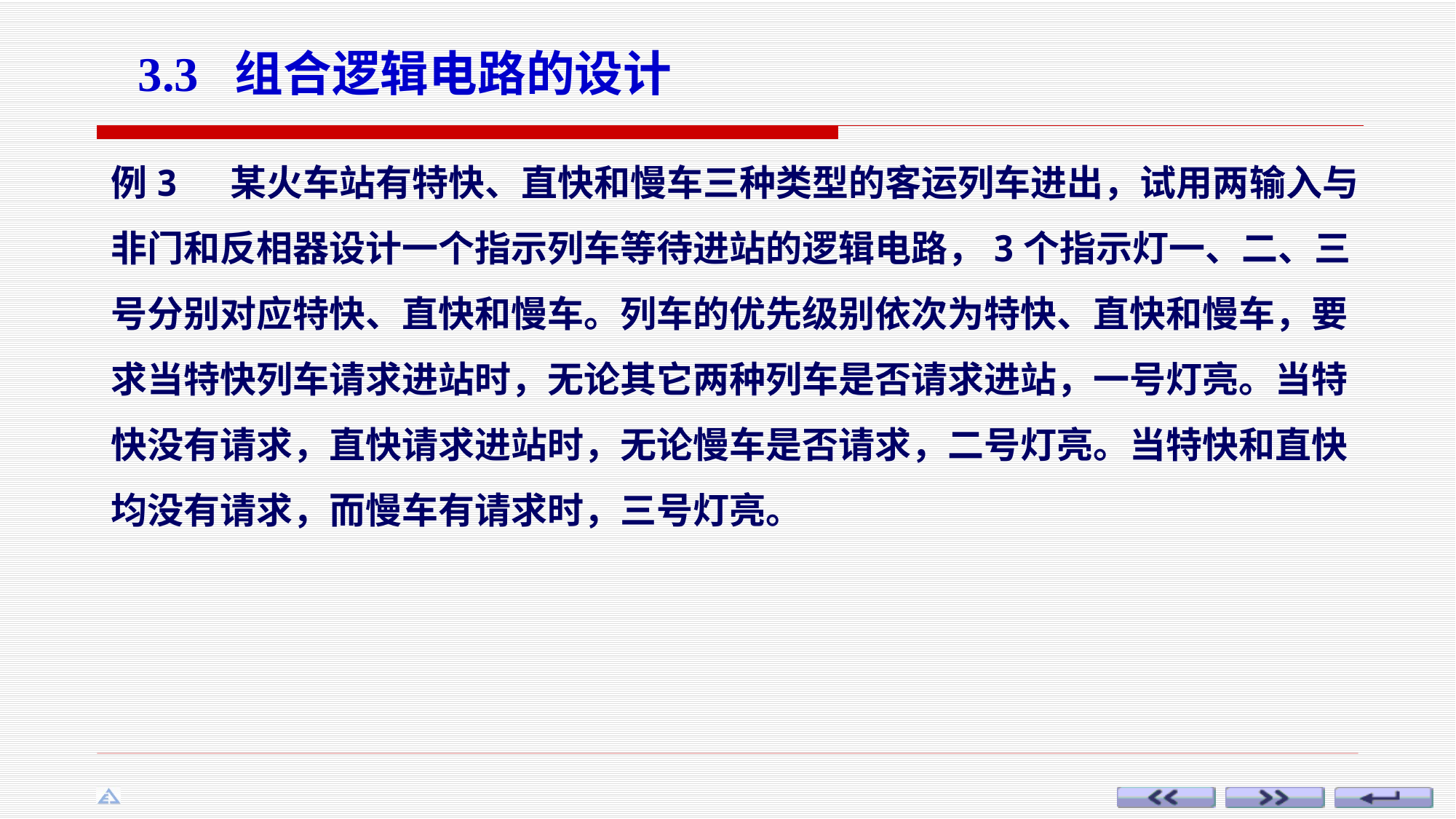

3.3  组合逻辑电路的设计
例3  某火车站有特快、直快和慢车三种类型的客运列车进出，试用两输入与非门和反相器设计一个指示列车等待进站的逻辑电路，3个指示灯一、二、三号分别对应特快、直快和慢车。列车的优先级别依次为特快、直快和慢车，要求当特快列车请求进站时，无论其它两种列车是否请求进站，一号灯亮。当特快没有请求，直快请求进站时，无论慢车是否请求，二号灯亮。当特快和直快均没有请求，而慢车有请求时，三号灯亮。